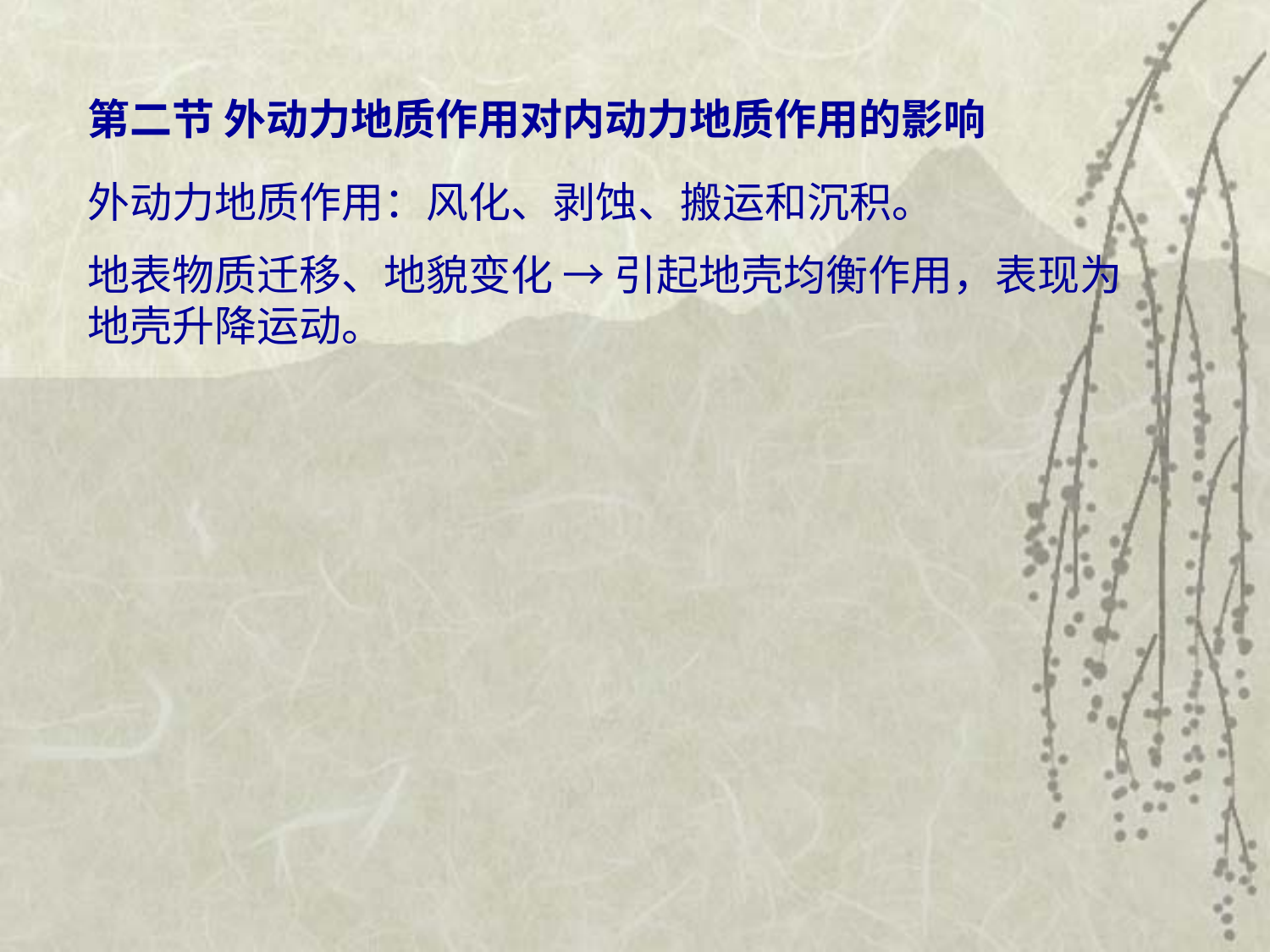

第二节 外动力地质作用对内动力地质作用的影响
外动力地质作用：风化、剥蚀、搬运和沉积。
地表物质迁移、地貌变化 → 引起地壳均衡作用，表现为地壳升降运动。